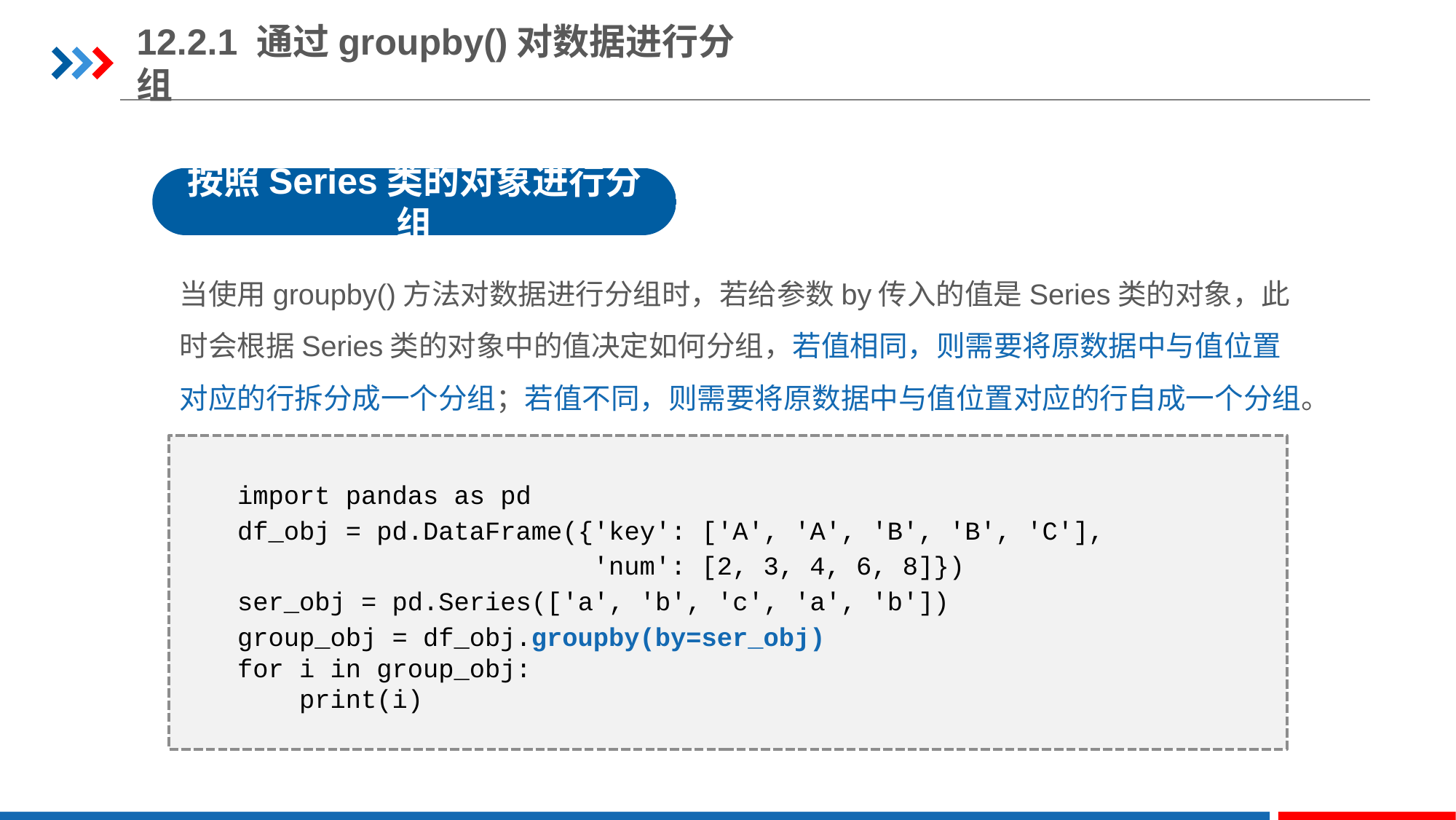

12.2.1 通过groupby()对数据进行分组
按照Series类的对象进行分组
当使用groupby()方法对数据进行分组时，若给参数by传入的值是Series类的对象，此时会根据Series类的对象中的值决定如何分组，若值相同，则需要将原数据中与值位置对应的行拆分成一个分组；若值不同，则需要将原数据中与值位置对应的行自成一个分组。

import pandas as pd
df_obj = pd.DataFrame({'key': ['A', 'A', 'B', 'B', 'C'],
                       'num': [2, 3, 4, 6, 8]})
ser_obj = pd.Series(['a', 'b', 'c', 'a', 'b'])
group_obj = df_obj.groupby(by=ser_obj)
for i in group_obj:
    print(i)